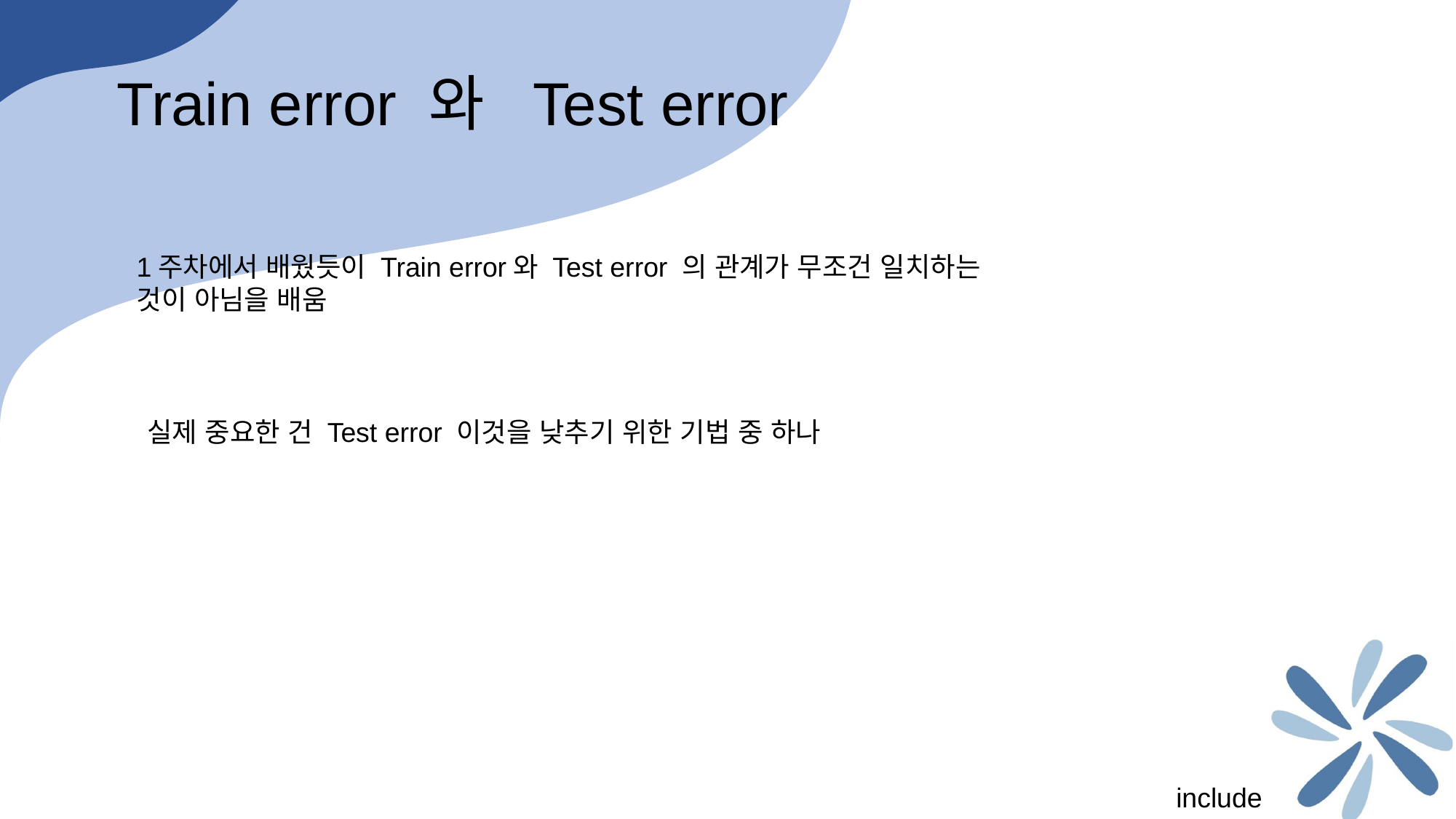

Train error 와  Test error
1주차에서 배웠듯이 Train error와 Test error 의 관계가 무조건 일치하는 것이 아님을 배움
실제 중요한 건 Test error 이것을 낮추기 위한 기법 중 하나